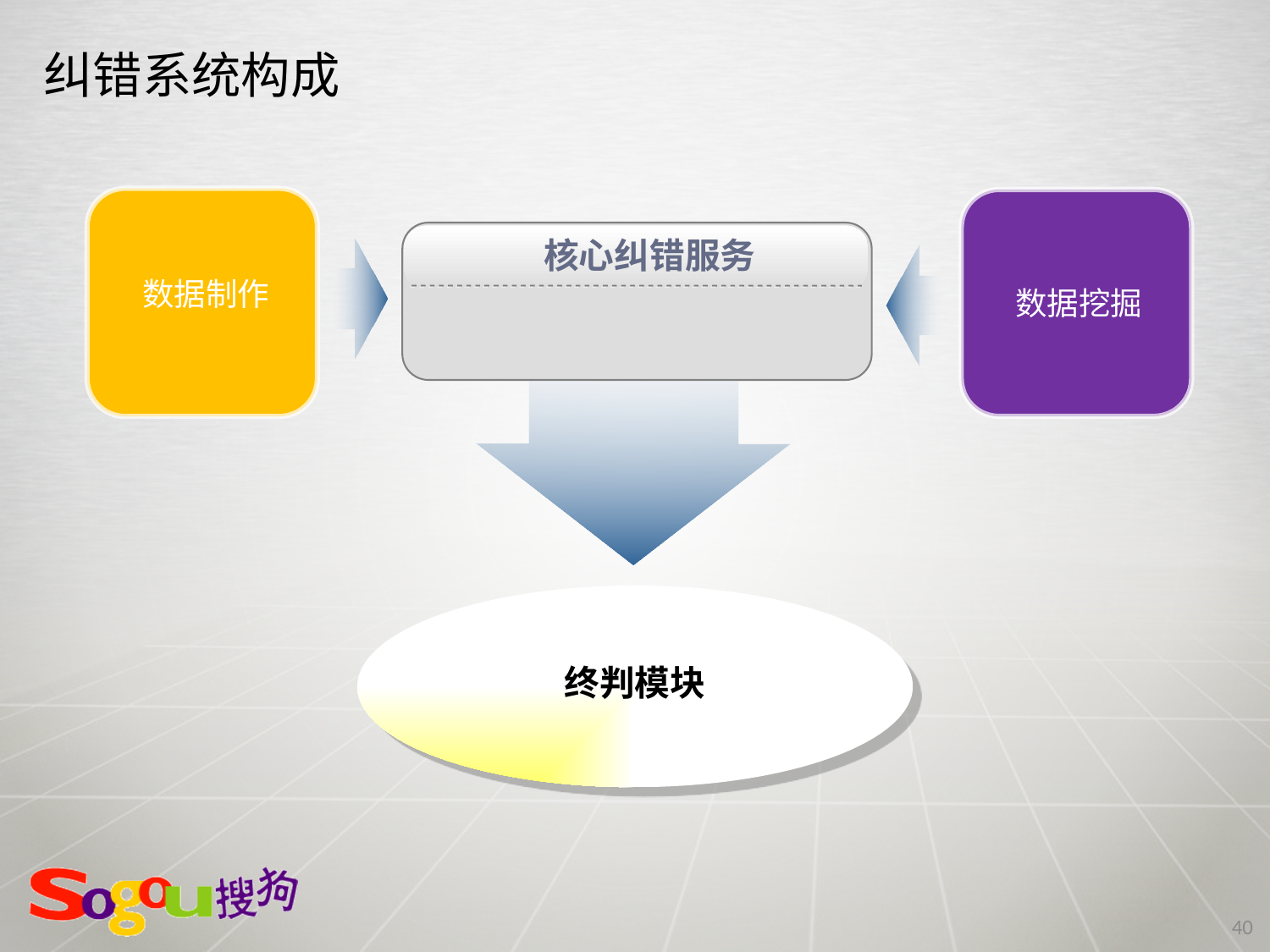

# 纠错系统构成

核心纠错服务
数据制作

数据挖掘

终判模块
40